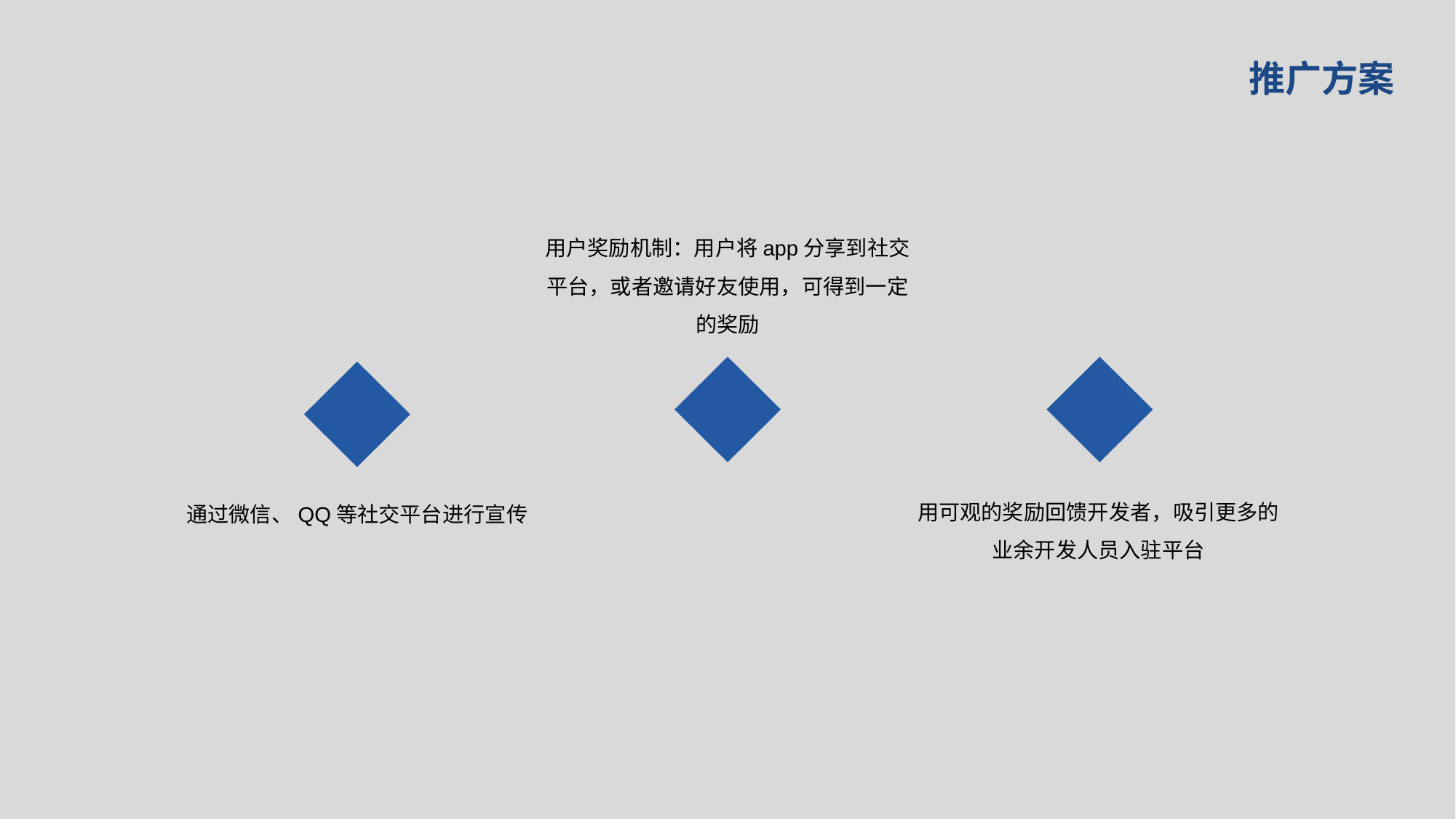

推广方案
用户奖励机制：用户将app分享到社交平台，或者邀请好友使用，可得到一定的奖励

用可观的奖励回馈开发者，吸引更多的业余开发人员入驻平台
通过微信、QQ等社交平台进行宣传